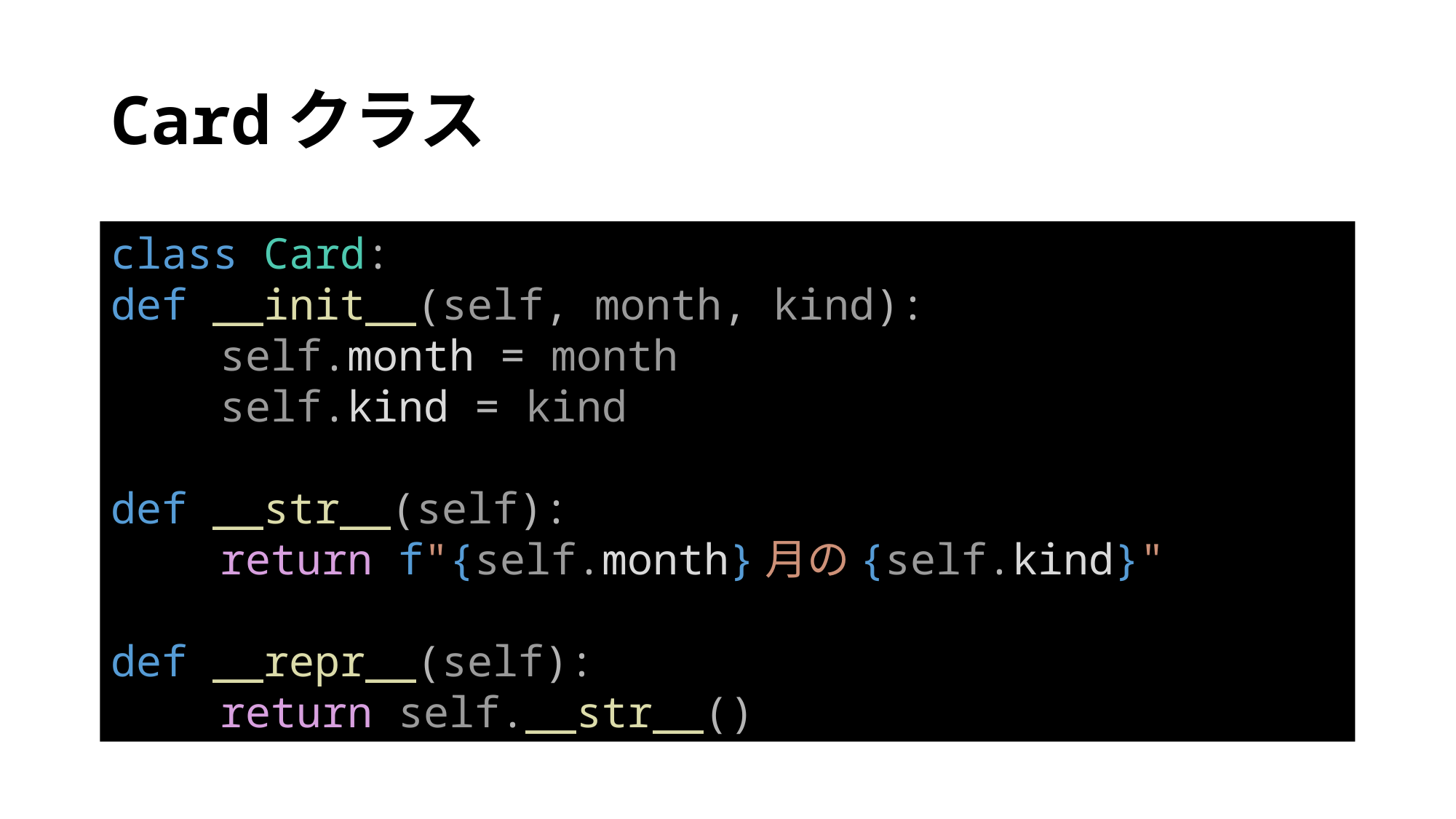

# Cardクラス
class Card:
def __init__(self, month, kind):
	self.month = month
	self.kind = kind
def __str__(self):
	return f"{self.month}月の{self.kind}"
def __repr__(self):
	return self.__str__()